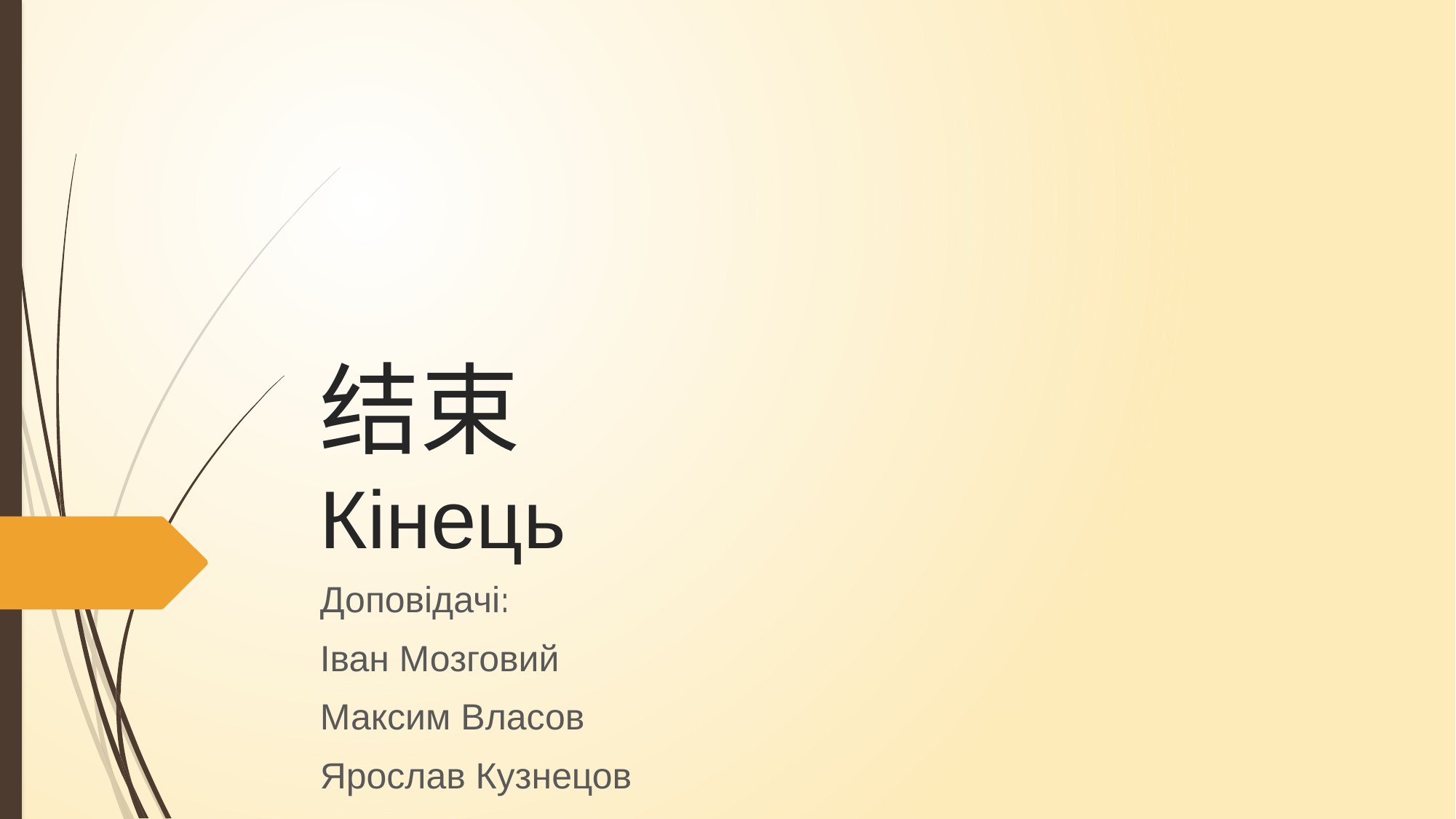

# 结束 Кінець
Доповідачі:
Іван Мозговий
Максим Власов
Ярослав Кузнецов